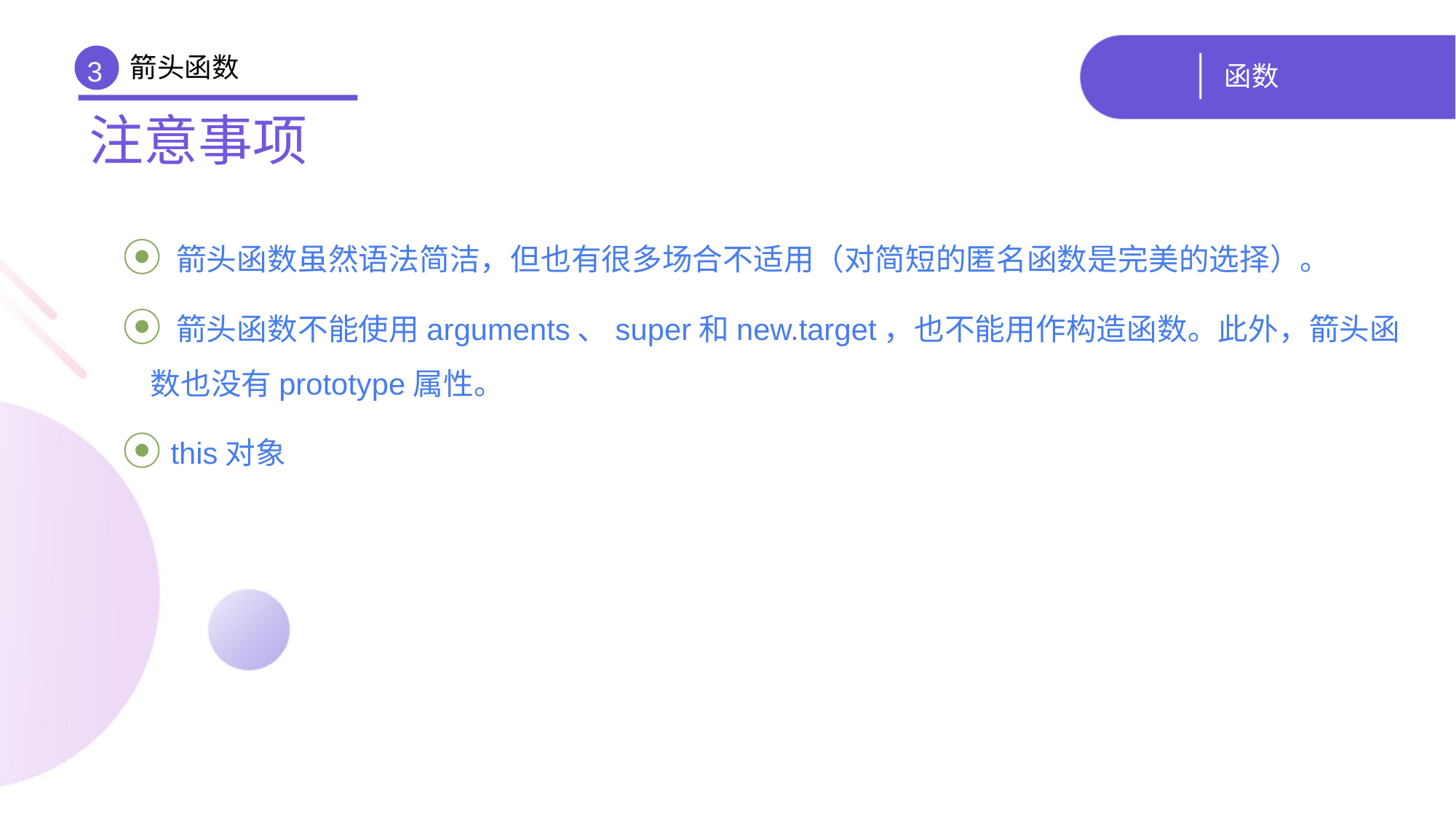

箭头函数
# 函数
3
注意事项
 箭头函数虽然语法简洁，但也有很多场合不适用（对简短的匿名函数是完美的选择）。
 箭头函数不能使用arguments、super和new.target，也不能用作构造函数。此外，箭头函数也没有prototype属性。
 this对象